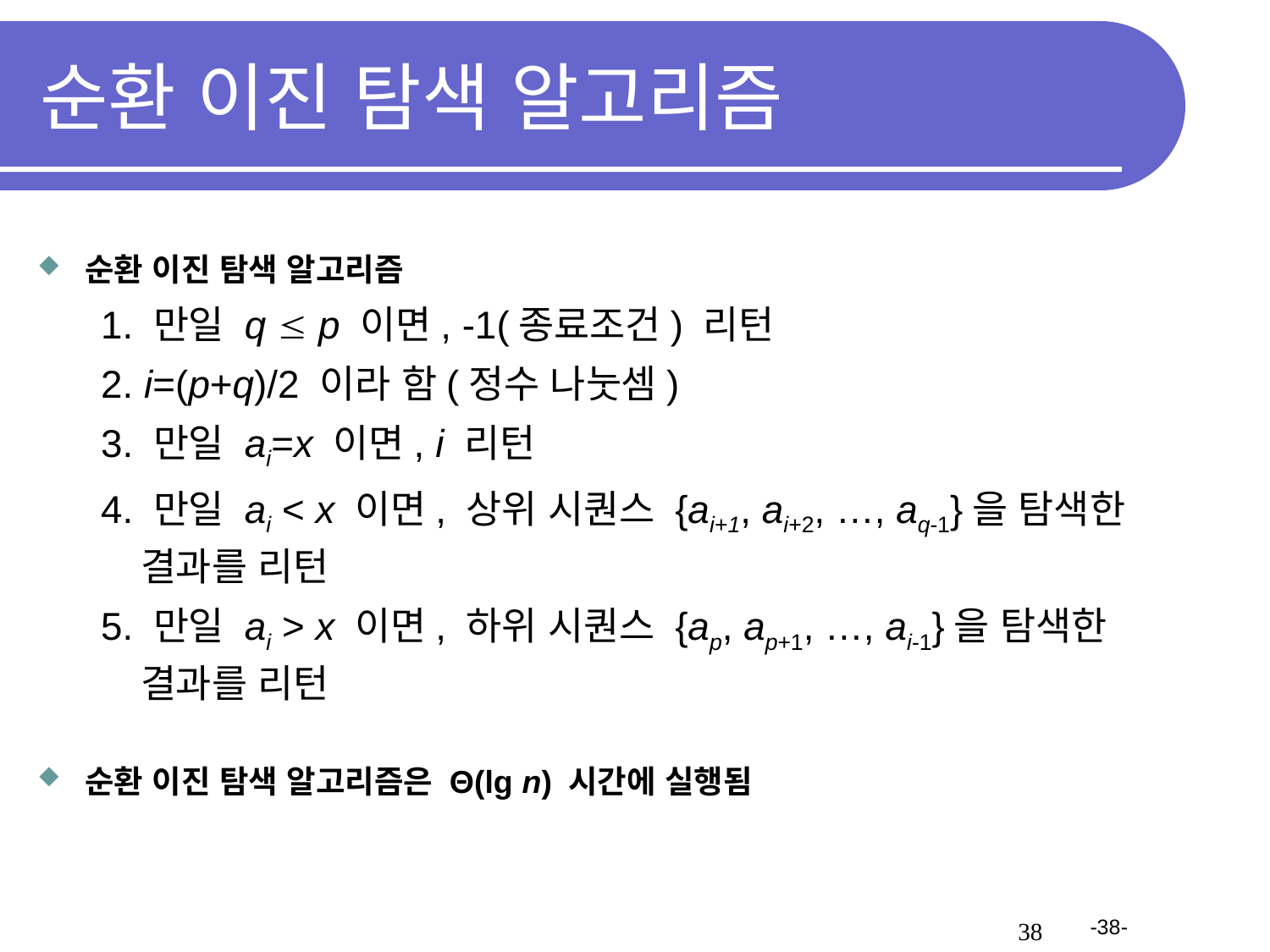

# 순환 이진 탐색 알고리즘
순환 이진 탐색 알고리즘
1. 만일 q ≤ p 이면, -1(종료조건) 리턴
2. i=(p+q)/2 이라 함(정수 나눗셈)
3. 만일 ai=x 이면, i 리턴
4. 만일 ai < x 이면, 상위 시퀀스 {ai+1, ai+2, …, aq-1}을 탐색한 결과를 리턴
5. 만일 ai > x 이면, 하위 시퀀스 {ap, ap+1, …, ai-1}을 탐색한 결과를 리턴

순환 이진 탐색 알고리즘은 Θ(lg n) 시간에 실행됨
38